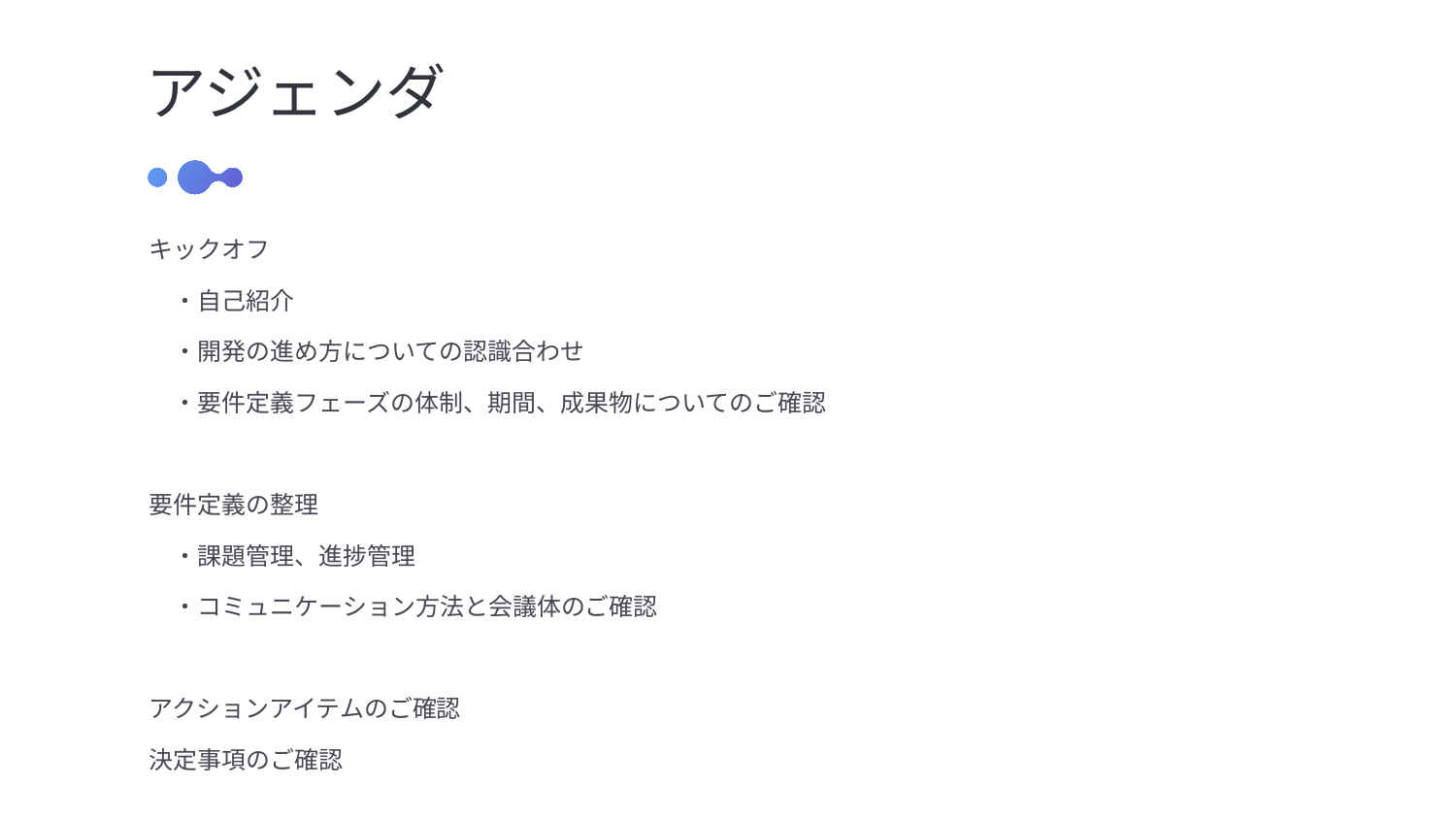

アジェンダ

キックオフ
　・自己紹介
　・開発の進め方についての認識合わせ
　・要件定義フェーズの体制、期間、成果物についてのご確認

要件定義の整理
　・課題管理、進捗管理
　・コミュニケーション方法と会議体のご確認

アクションアイテムのご確認
決定事項のご確認